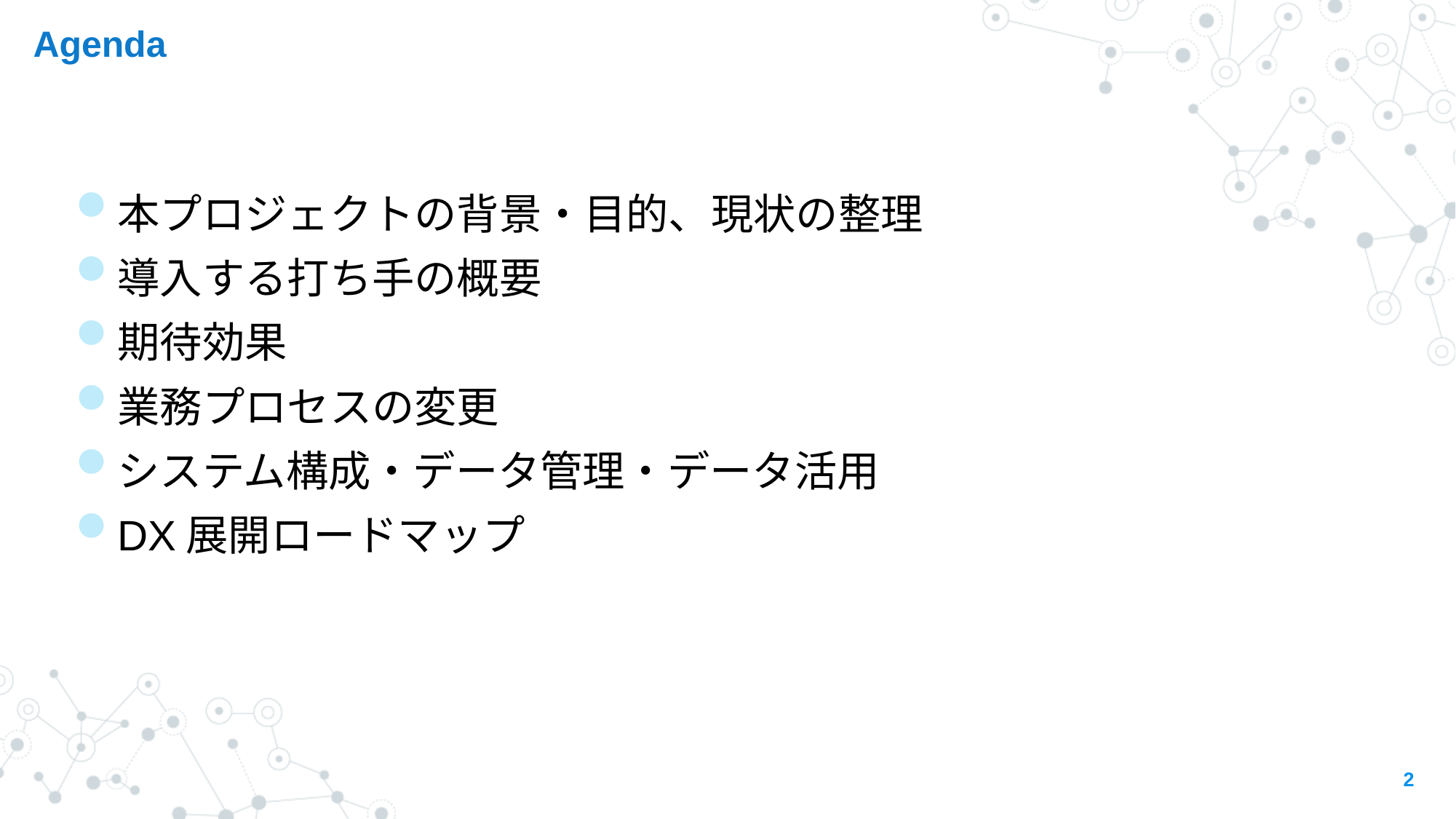

Agenda
| 本プロジェクトの背景・目的、現状の整理 導入する打ち手の概要 期待効果 業務プロセスの変更 システム構成・データ管理・データ活用 DX展開ロードマップ |
| --- |
2